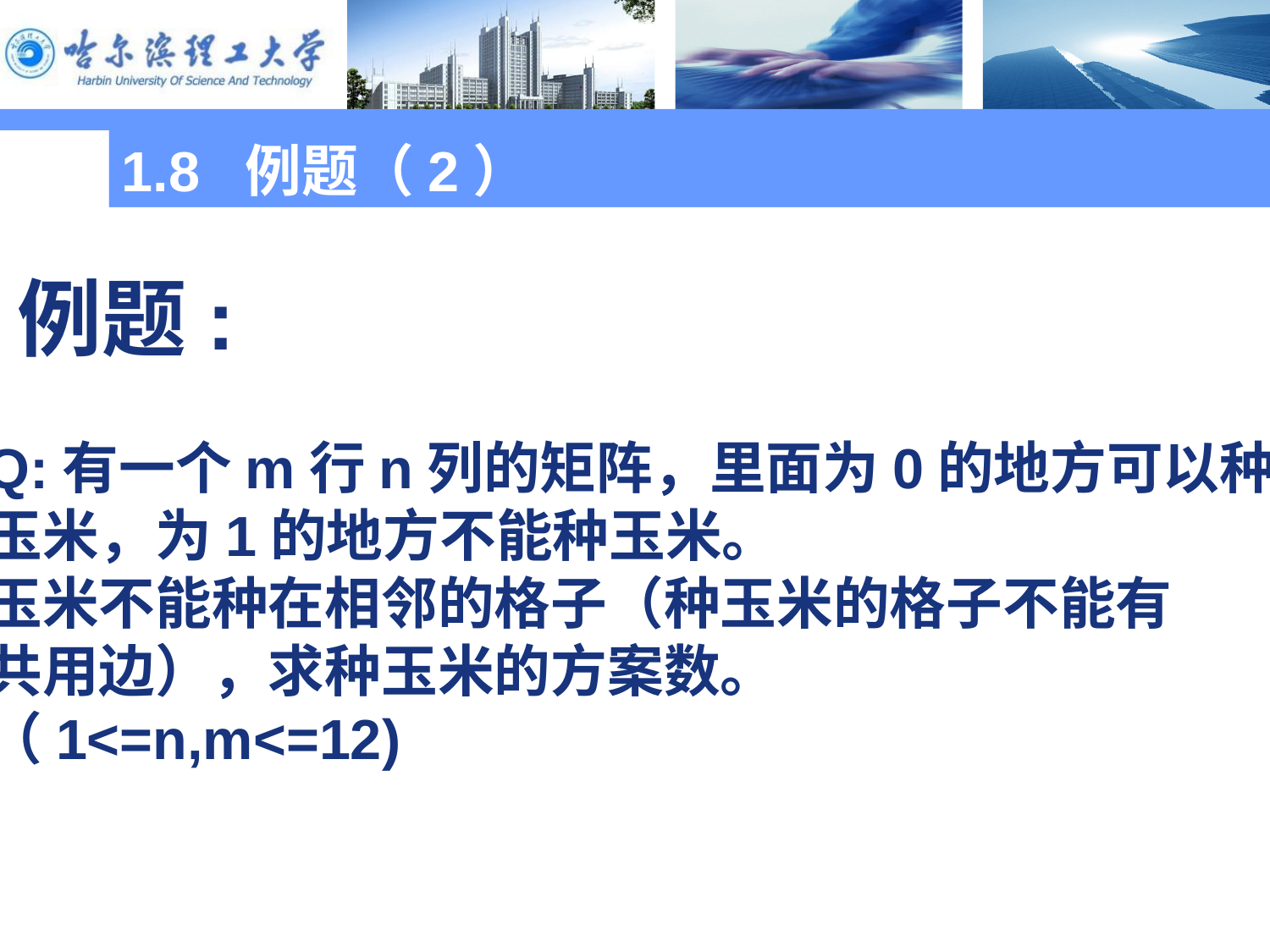

1.8  例题（2）
例题:
Q:有一个m行n列的矩阵，里面为0的地方可以种
玉米，为1的地方不能种玉米。
玉米不能种在相邻的格子（种玉米的格子不能有
共用边），求种玉米的方案数。
（1<=n,m<=12)